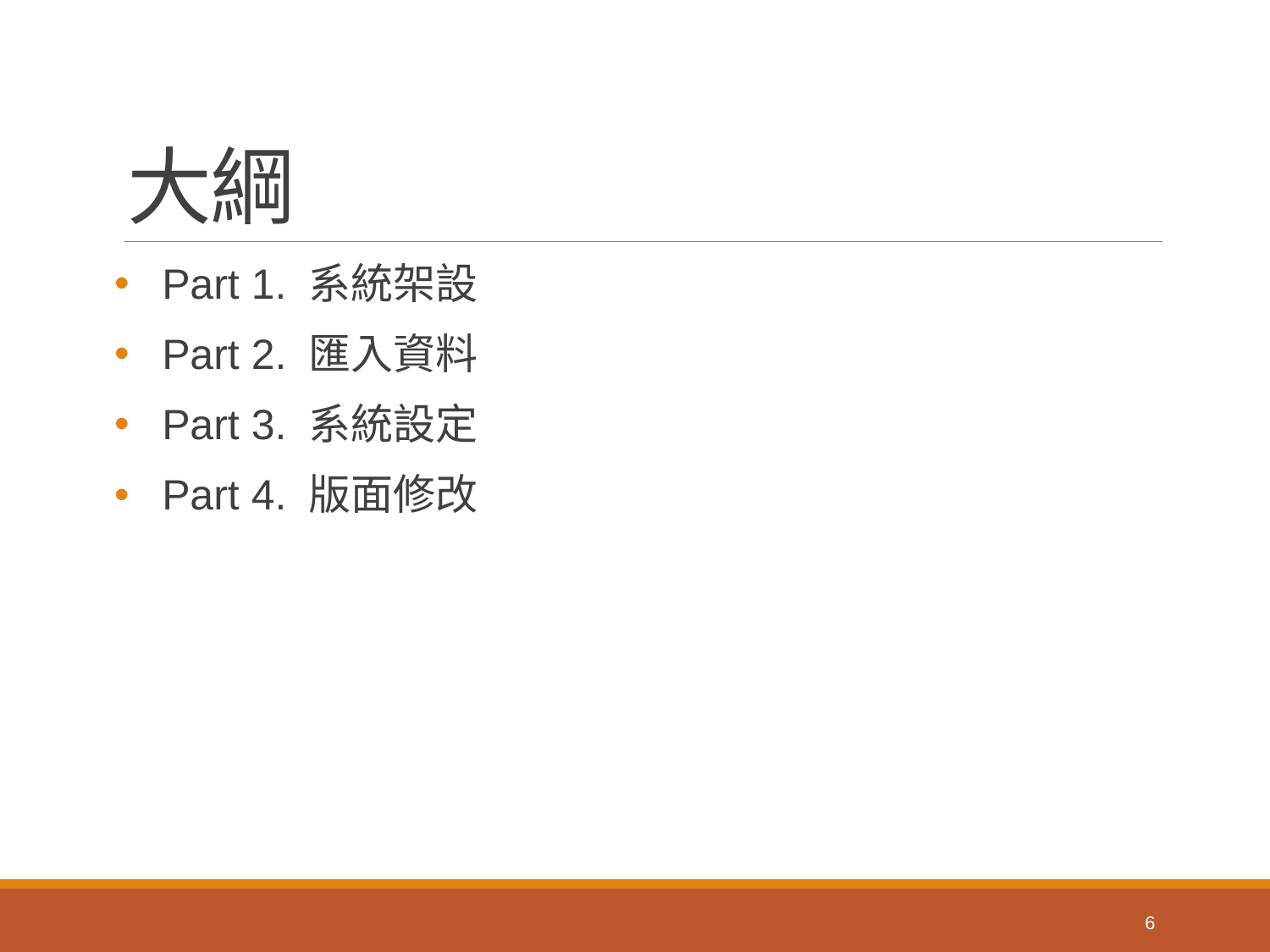

# 大綱
Part 1. 系統架設
Part 2. 匯入資料
Part 3. 系統設定
Part 4. 版面修改
6